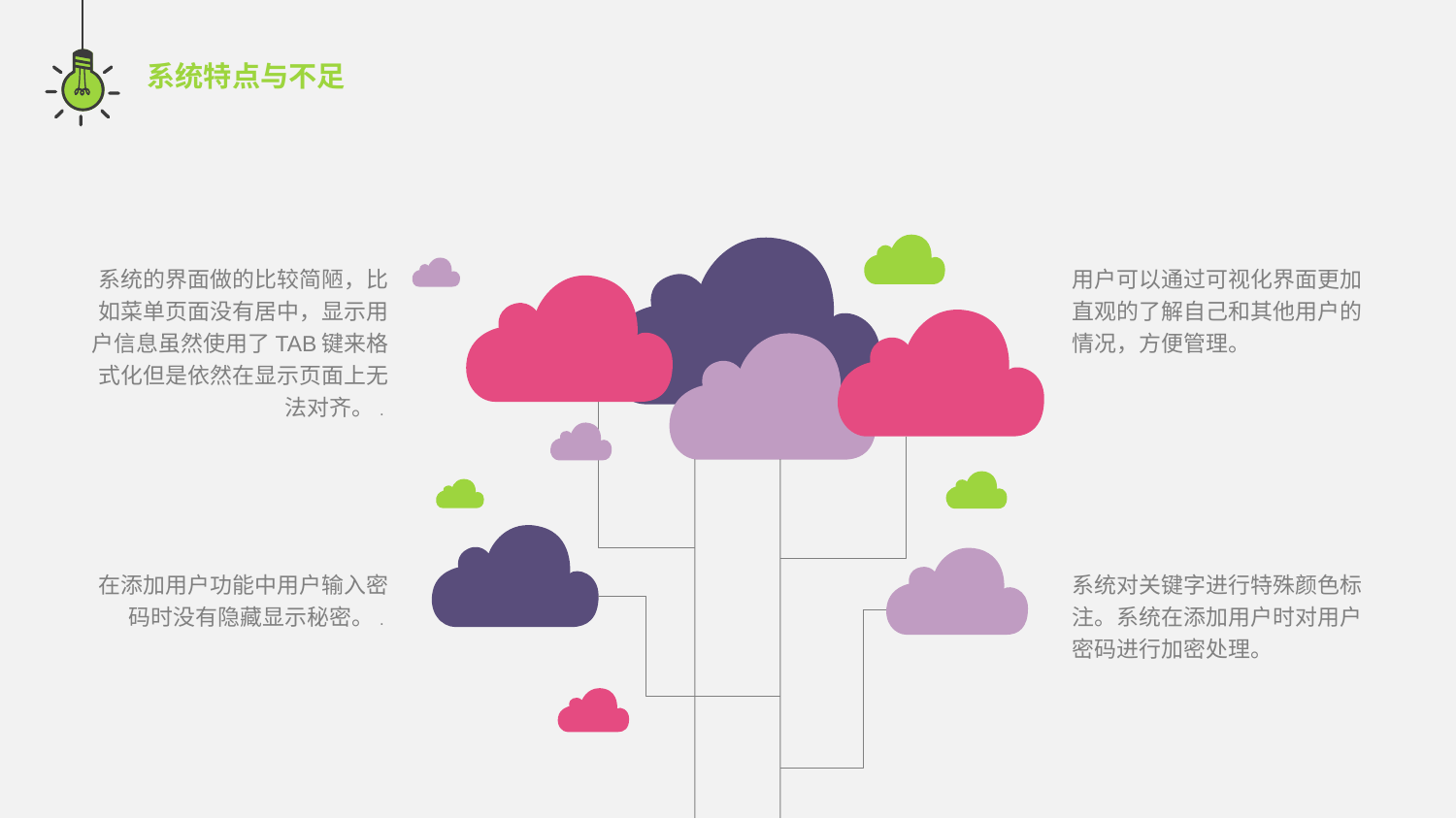

系统特点与不足

系统的界面做的比较简陋，比如菜单页面没有居中，显示用户信息虽然使用了TAB键来格式化但是依然在显示页面上无法对齐。.
用户可以通过可视化界面更加直观的了解自己和其他用户的情况，方便管理。

在添加用户功能中用户输入密码时没有隐藏显示秘密。.
系统对关键字进行特殊颜色标注。系统在添加用户时对用户密码进行加密处理。